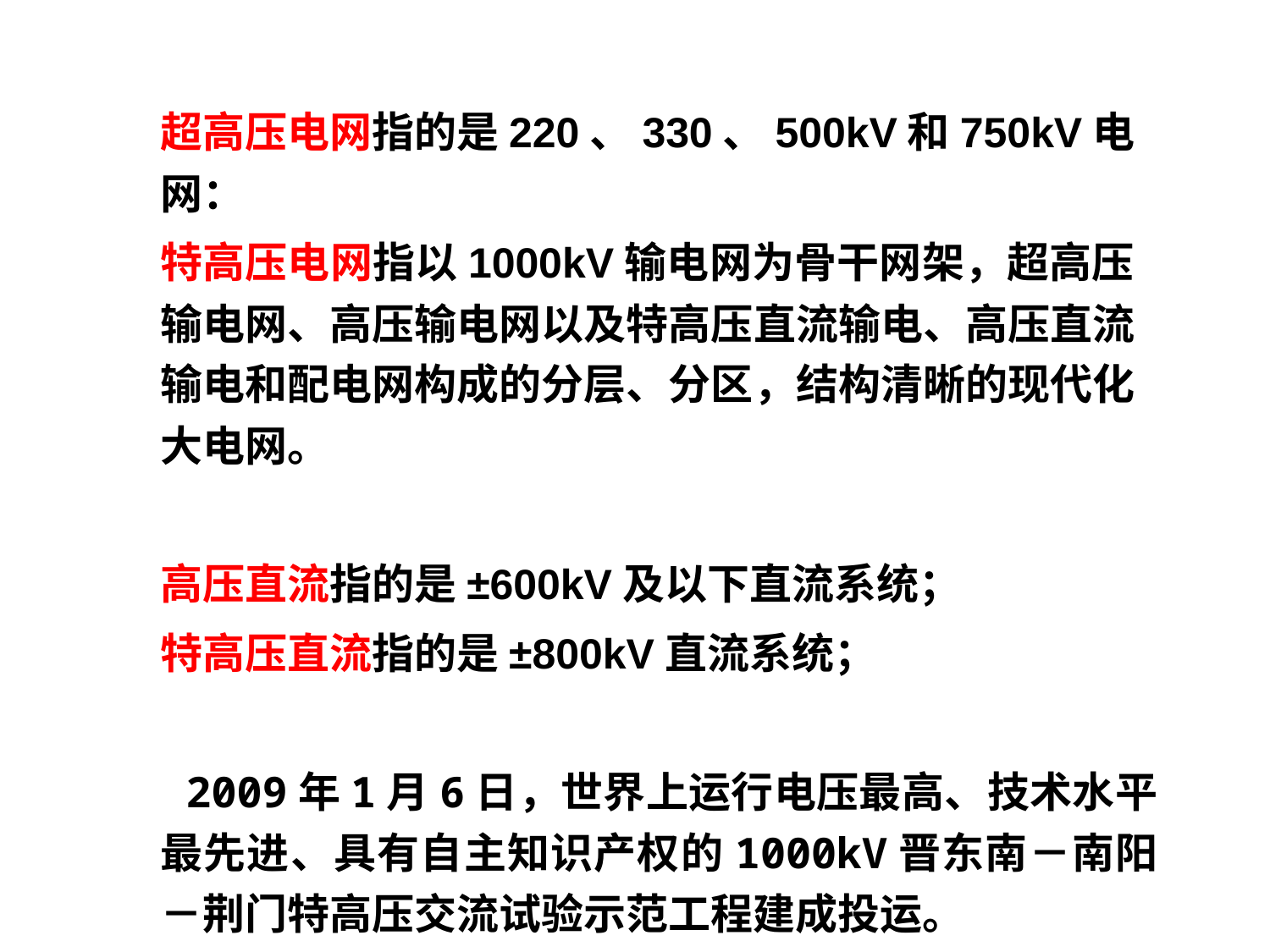

超高压电网指的是220、330、500kV和750kV电网：
特高压电网指以1000kV输电网为骨干网架，超高压输电网、高压输电网以及特高压直流输电、高压直流输电和配电网构成的分层、分区，结构清晰的现代化大电网。

高压直流指的是±600kV及以下直流系统；
特高压直流指的是±800kV直流系统；

 2009年1月6日，世界上运行电压最高、技术水平最先进、具有自主知识产权的1000kV晋东南－南阳－荆门特高压交流试验示范工程建成投运。